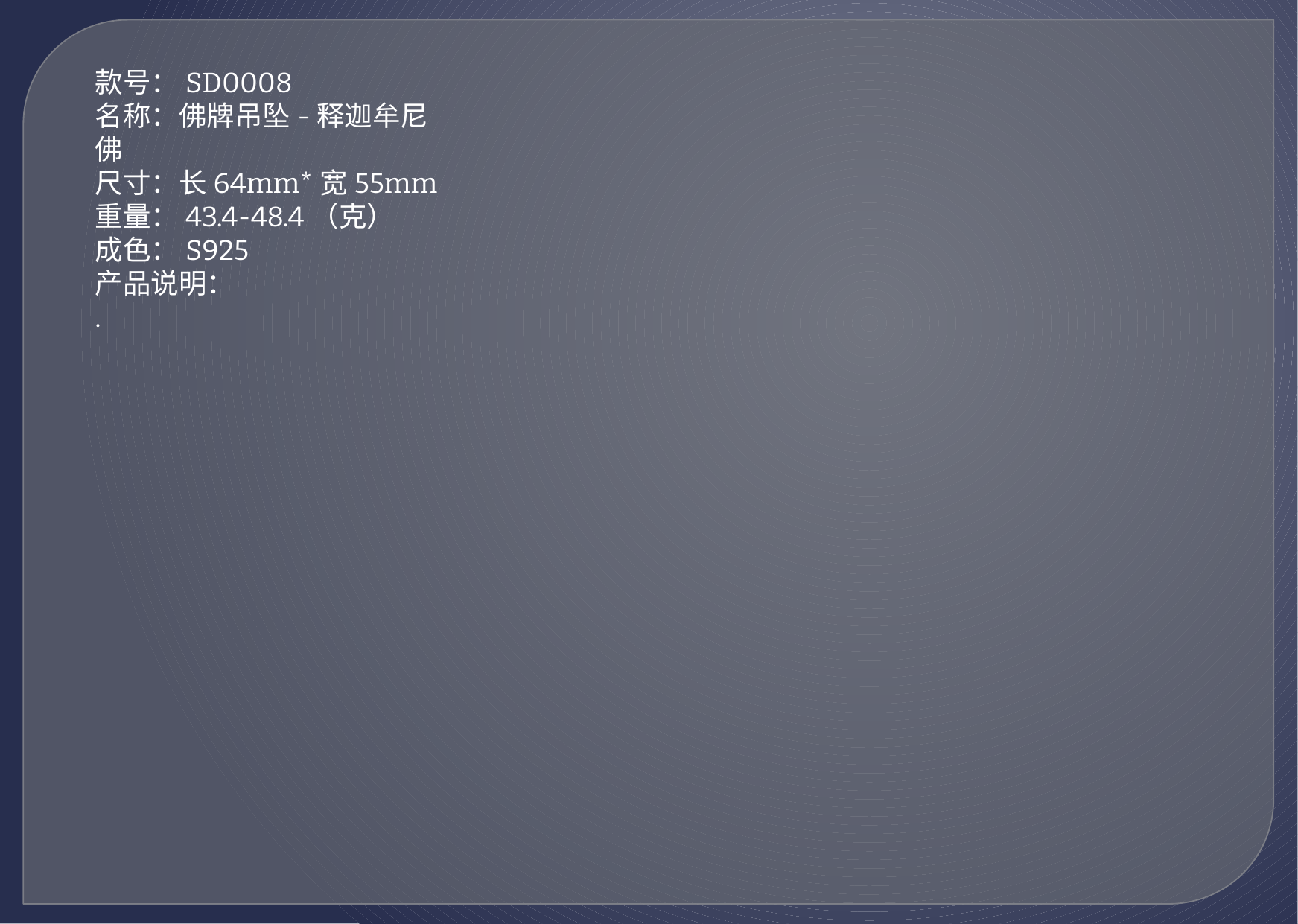

款号：SD0008
名称：佛牌吊坠-释迦牟尼佛
尺寸：长64mm*宽55mm
重量：43.4-48.4（克）
成色：S925
产品说明：
.